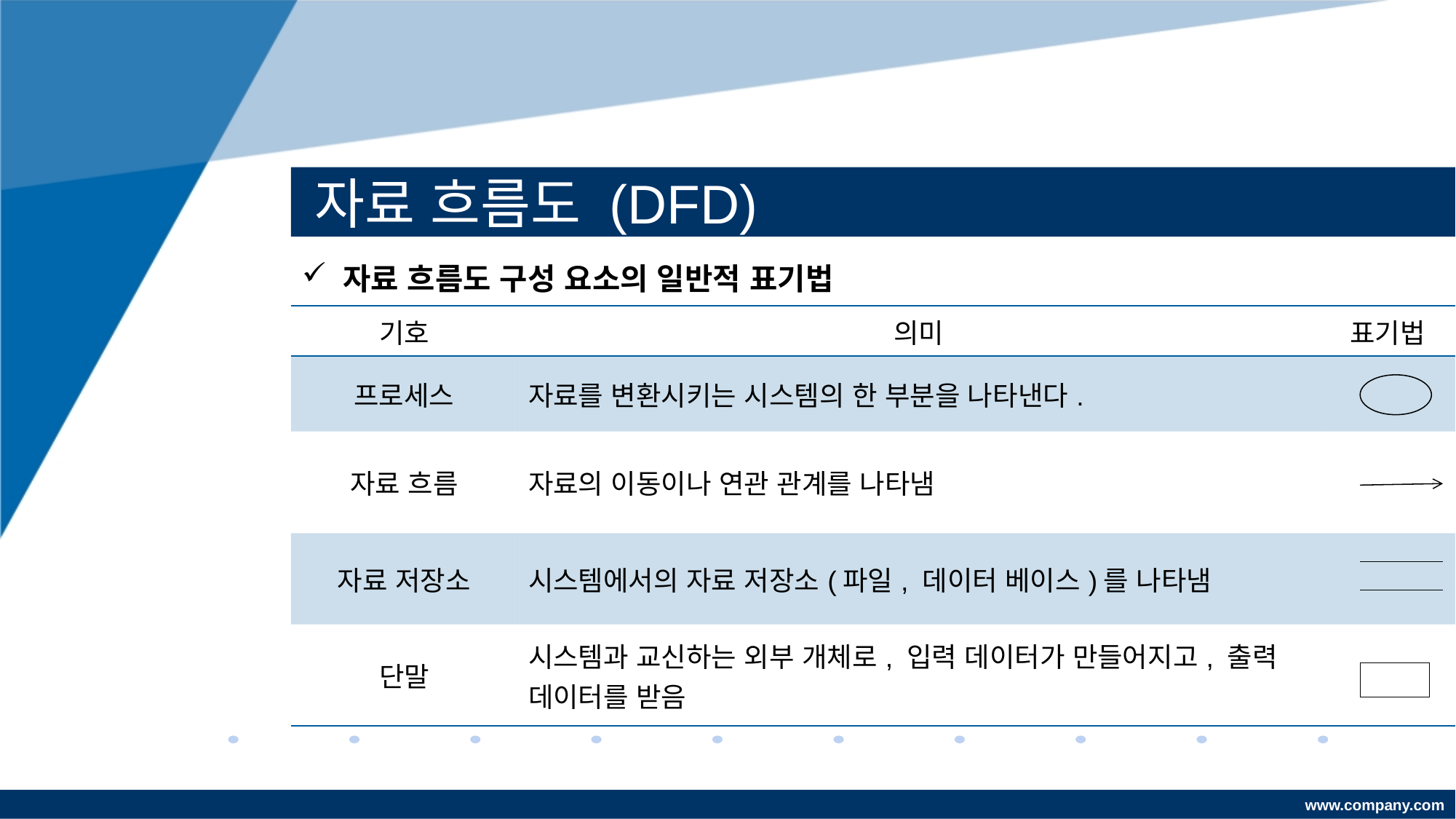

# 자료 흐름도 (DFD)
자료 흐름도 구성 요소의 일반적 표기법
| 기호 | 의미 | 표기법 |
| --- | --- | --- |
| 프로세스 | 자료를 변환시키는 시스템의 한 부분을 나타낸다. |  |
| 자료 흐름 | 자료의 이동이나 연관 관계를 나타냄 |  |
| 자료 저장소 | 시스템에서의 자료 저장소(파일, 데이터 베이스)를 나타냄 |  |
| 단말 | 시스템과 교신하는 외부 개체로, 입력 데이터가 만들어지고, 출력 데이터를 받음 |  |